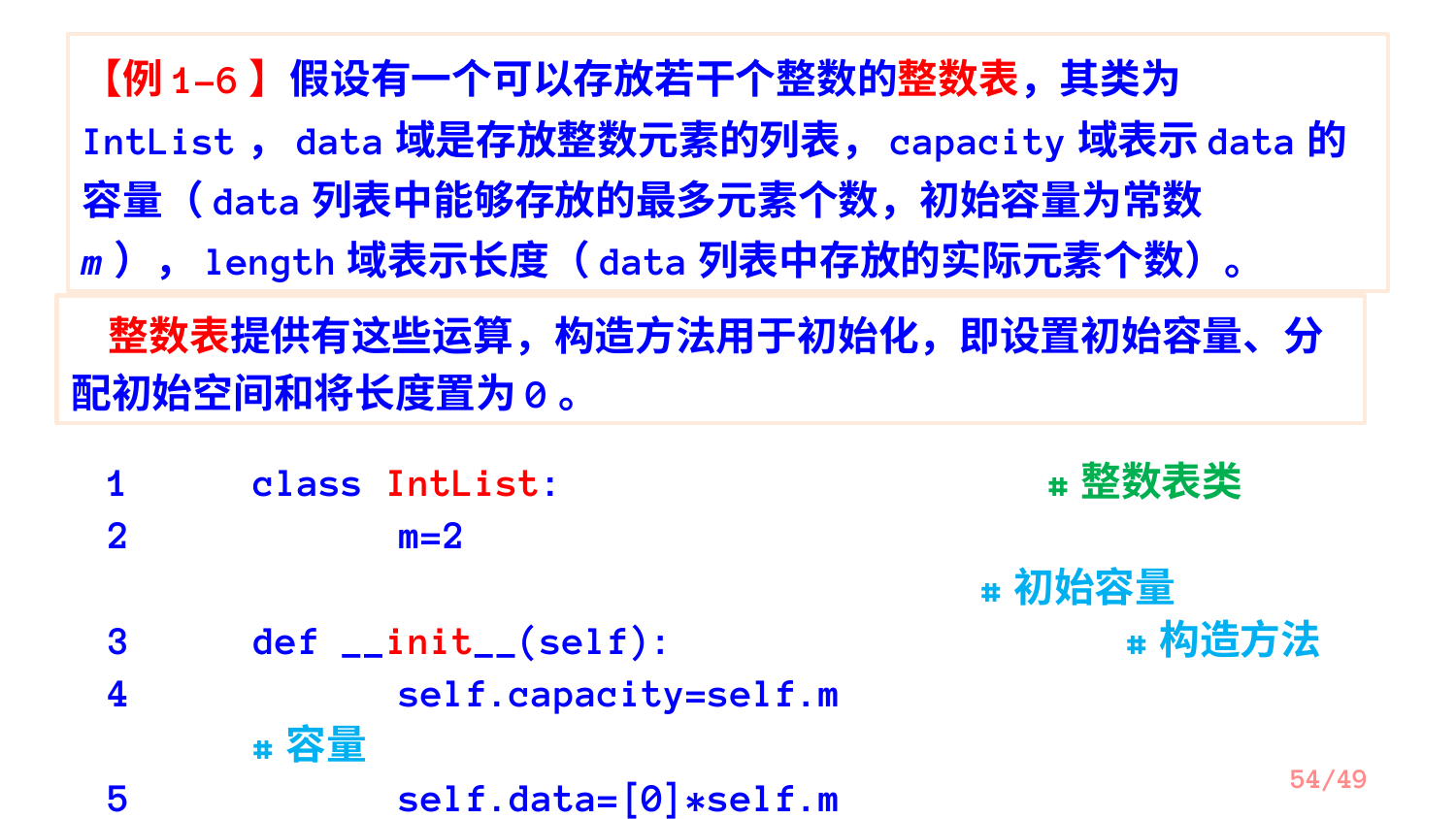

【例1-6】假设有一个可以存放若干个整数的整数表，其类为IntList，data域是存放整数元素的列表，capacity域表示data的容量（data列表中能够存放的最多元素个数，初始容量为常数m），length域表示长度（data列表中存放的实际元素个数）。
   整数表提供有这些运算，构造方法用于初始化，即设置初始容量、分配初始空间和将长度置为0。
1	class IntList:                      #整数表类
2 		m=2												#初始容量
3  	def __init__(self):			      	#构造方法
4    		self.capacity=self.m			    	#容量
5   		self.data=[0]*self.m
6   		self.length=0				        #长度
54/49